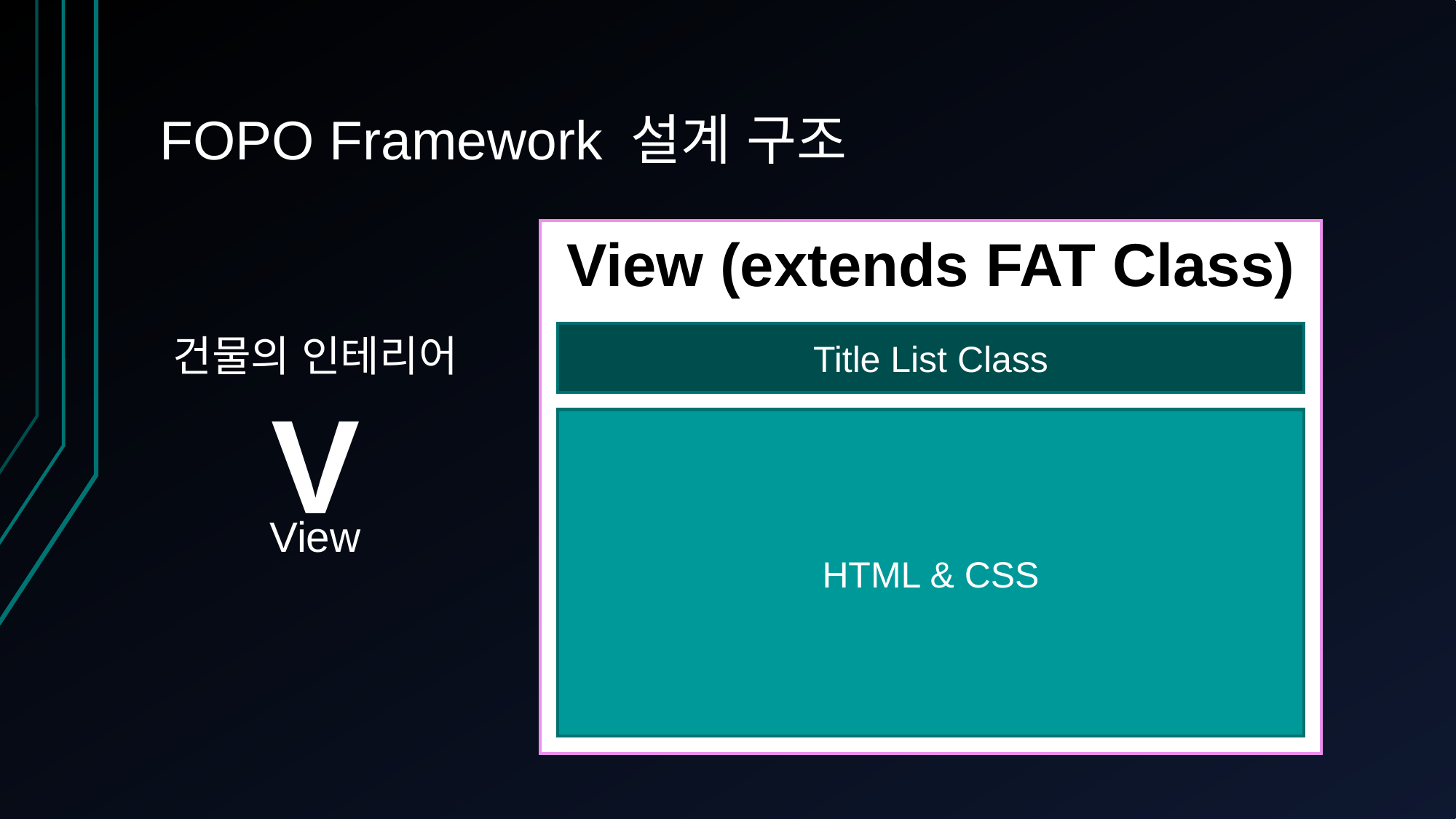

# FOPO Framework 설계 구조
View (extends FAT Class)
건물의 인테리어
V
View
Title List Class
HTML & CSS